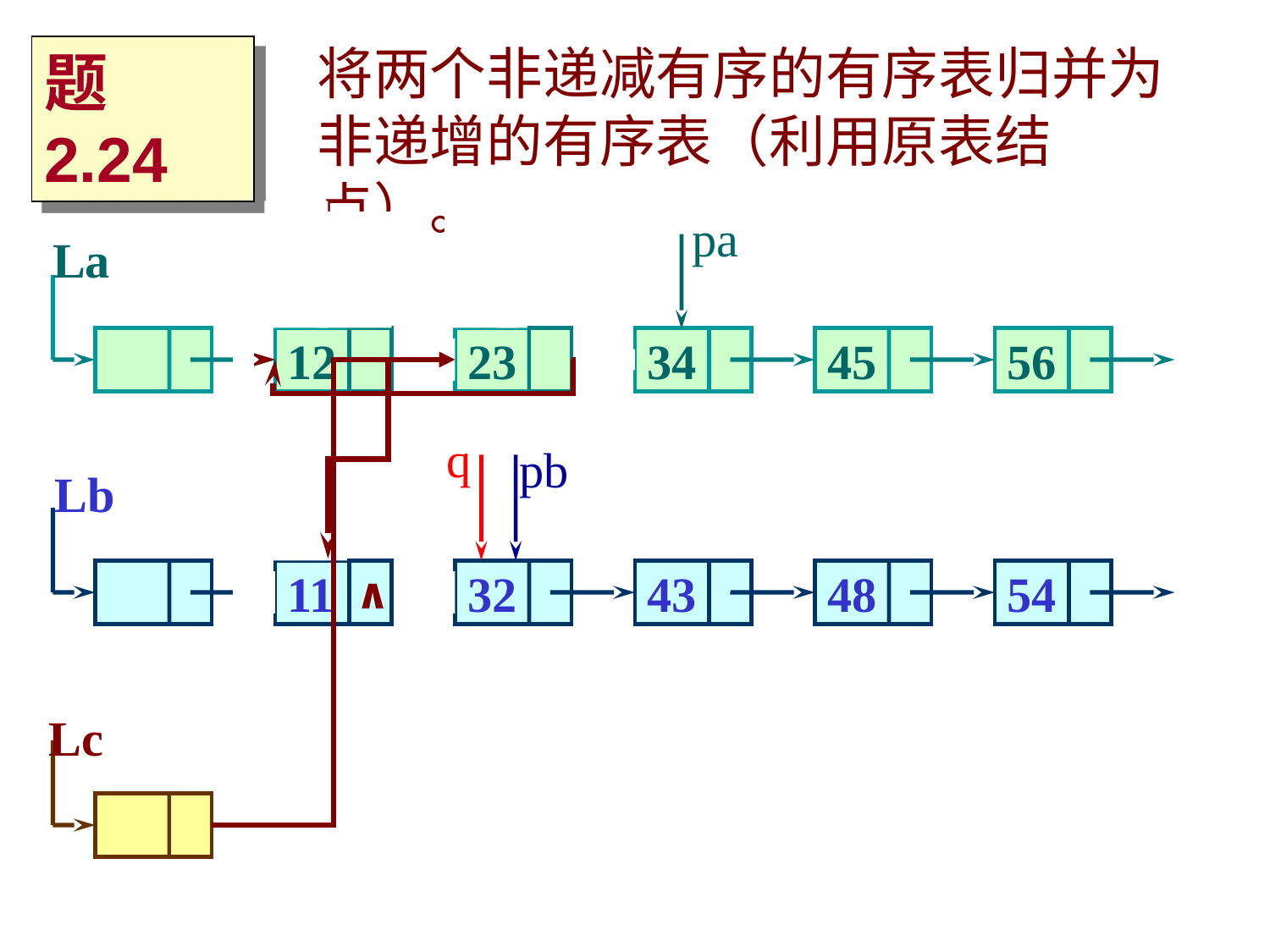

将两个非递减有序的有序表归并为非递增的有序表（利用原表结点）。
题2.24
q

q

pa

pa

pa

La

12

23

34

45

56

q

q

pb

pb

Lb

11

∧

32

43

48

54

Lc

∧